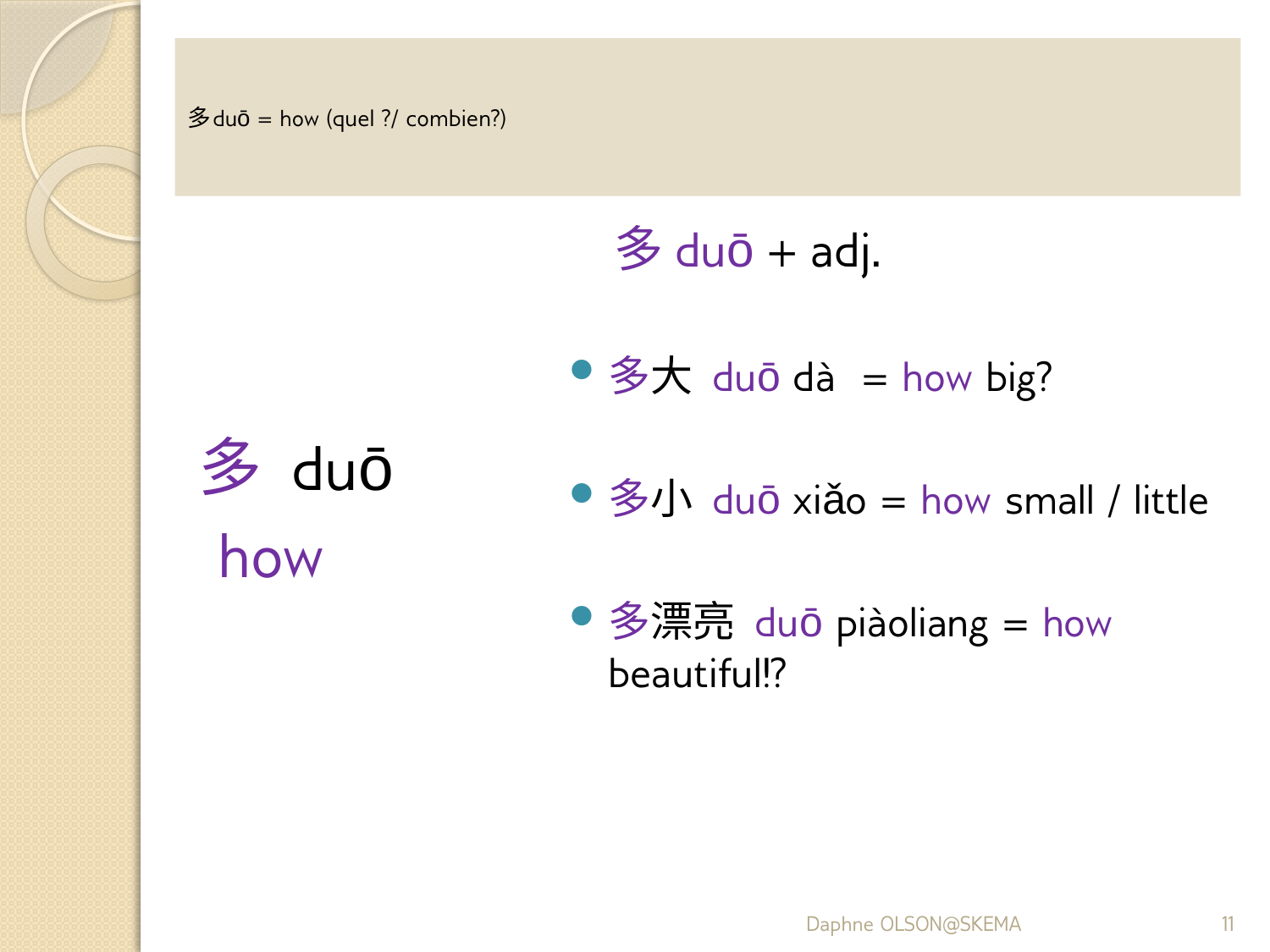

# 多duō = how (quel ?/ combien?)

多 duō
 how

   多duō + adj.

多大 duō dà  = how big?

多小 duō xiǎo = how small / little

多漂亮 duō piàoliang = how beautiful!?

Daphne OLSON@SKEMA
11